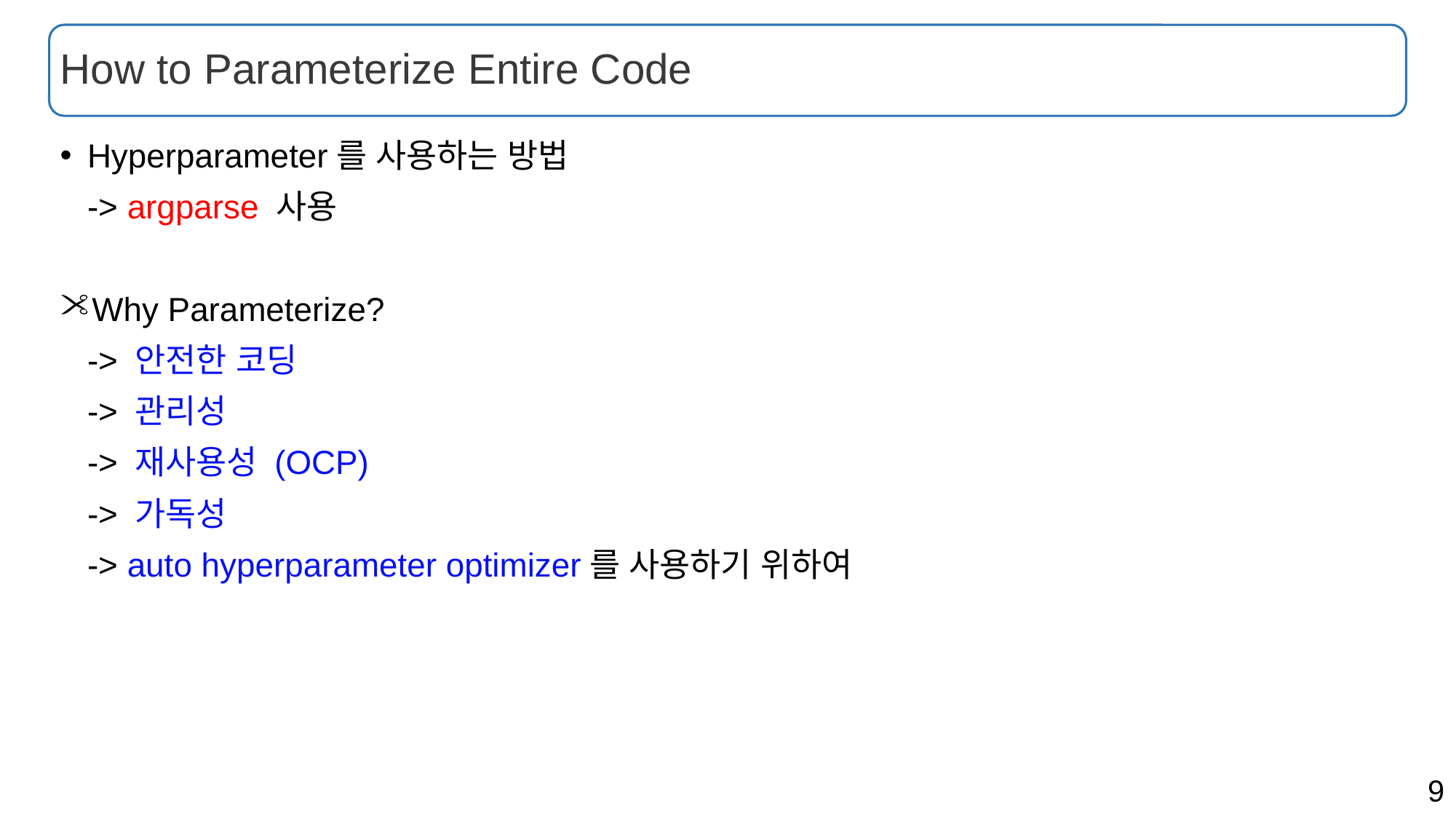

# How to Parameterize Entire Code
Hyperparameter를 사용하는 방법
	-> argparse 사용

Why Parameterize?
	-> 안전한 코딩
	-> 관리성
	-> 재사용성 (OCP)
	-> 가독성
	-> auto hyperparameter optimizer를 사용하기 위하여